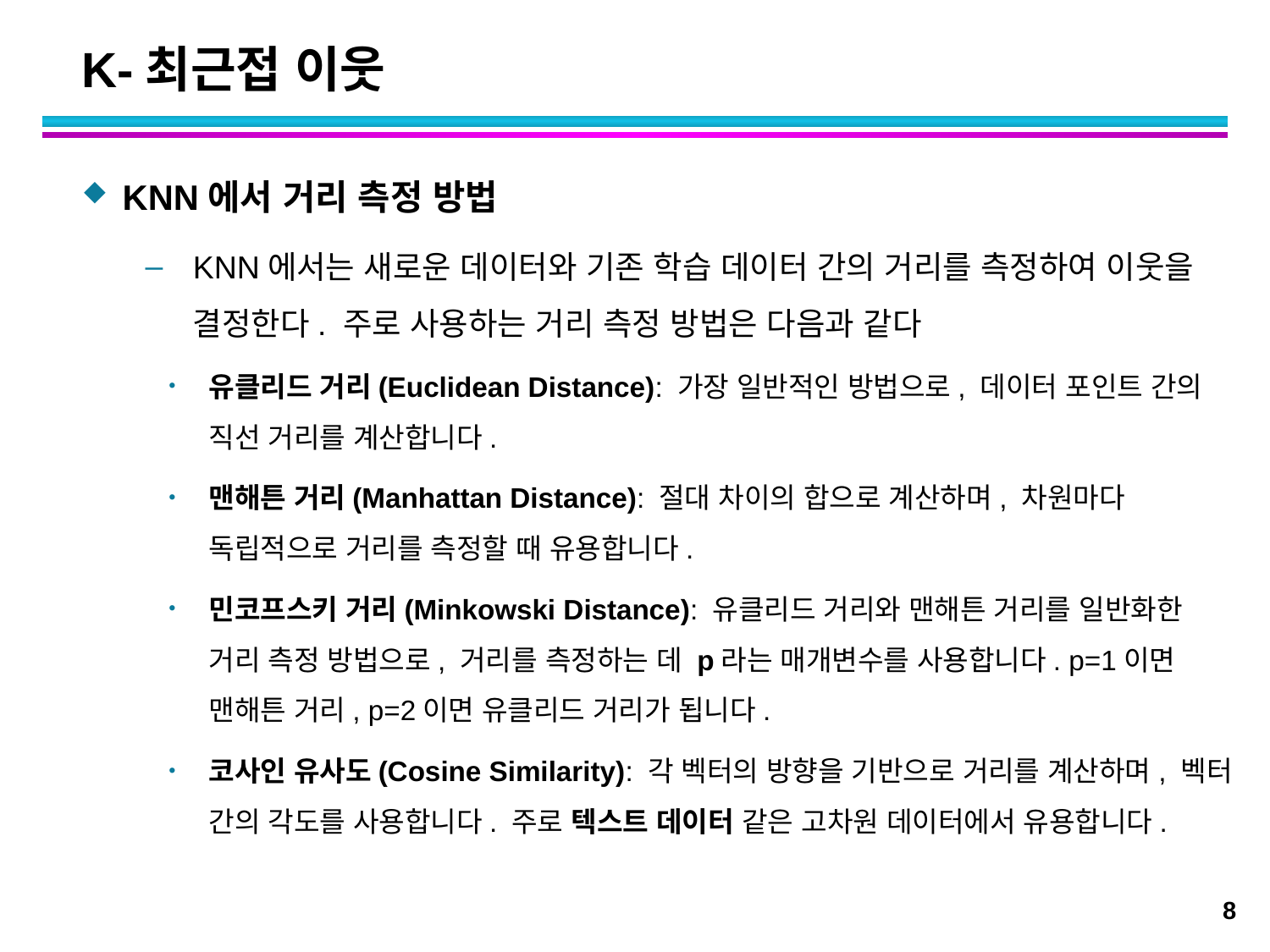

K-최근접 이웃
KNN에서 거리 측정 방법
KNN에서는 새로운 데이터와 기존 학습 데이터 간의 거리를 측정하여 이웃을 결정한다. 주로 사용하는 거리 측정 방법은 다음과 같다
유클리드 거리(Euclidean Distance): 가장 일반적인 방법으로, 데이터 포인트 간의 직선 거리를 계산합니다.
맨해튼 거리(Manhattan Distance): 절대 차이의 합으로 계산하며, 차원마다 독립적으로 거리를 측정할 때 유용합니다.
민코프스키 거리(Minkowski Distance): 유클리드 거리와 맨해튼 거리를 일반화한 거리 측정 방법으로, 거리를 측정하는 데 p라는 매개변수를 사용합니다. p=1이면 맨해튼 거리, p=2이면 유클리드 거리가 됩니다.
코사인 유사도(Cosine Similarity): 각 벡터의 방향을 기반으로 거리를 계산하며, 벡터 간의 각도를 사용합니다. 주로 텍스트 데이터 같은 고차원 데이터에서 유용합니다.